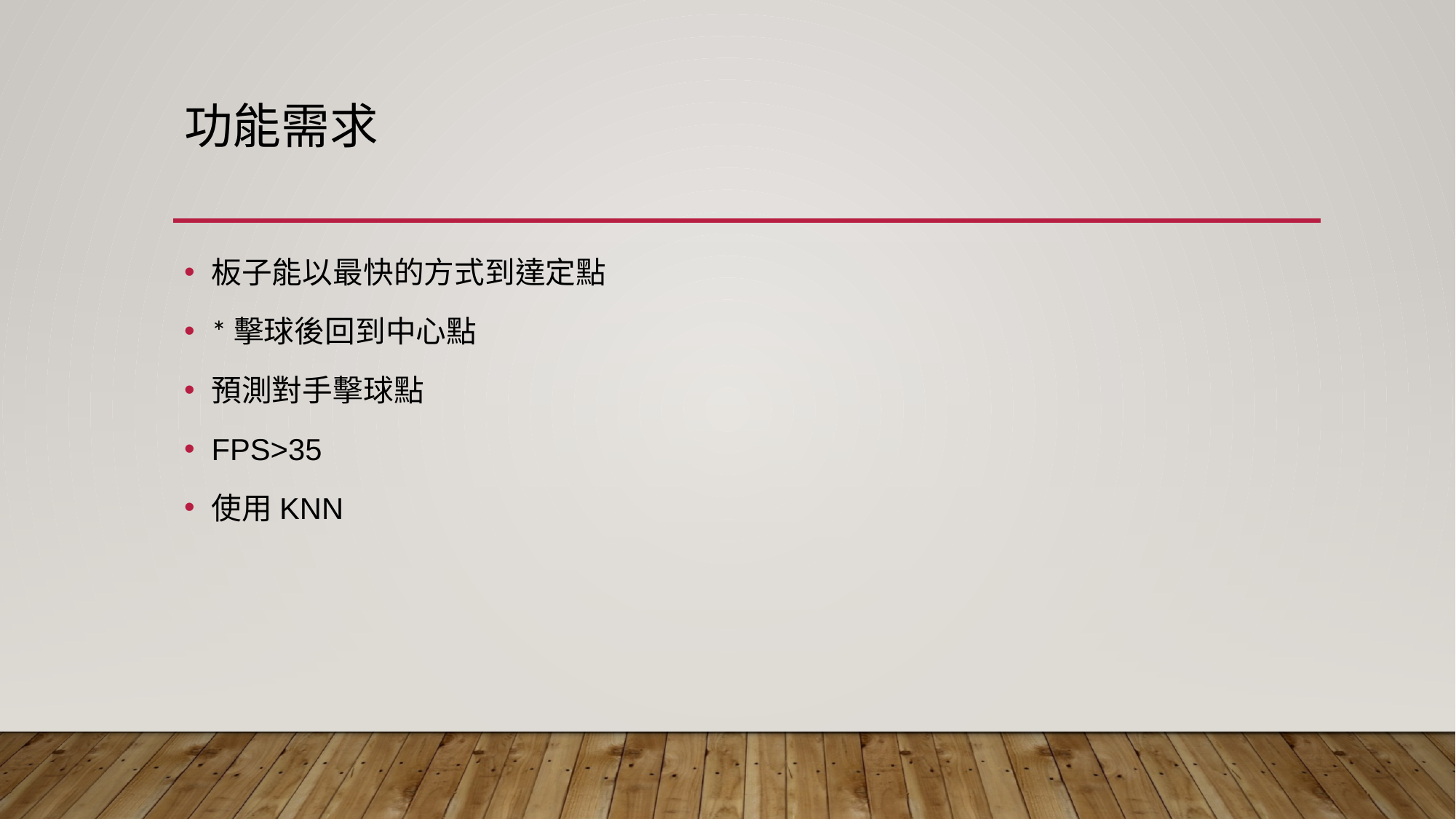

# 功能需求
板子能以最快的方式到達定點
*擊球後回到中心點
預測對手擊球點
FPS>35
使用KNN